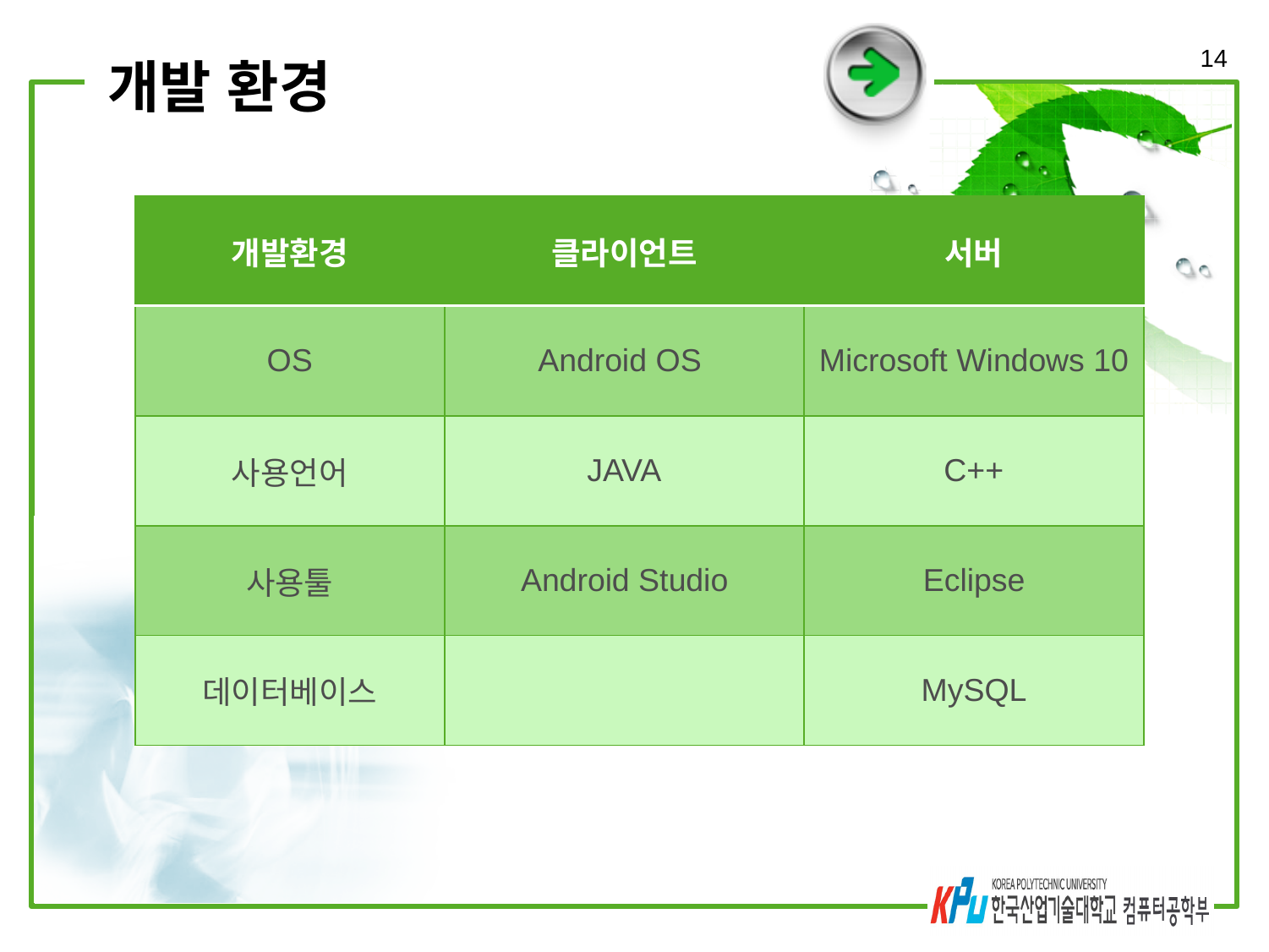

14
# 개발 환경
| 개발환경 | 클라이언트 | 서버 |
| --- | --- | --- |
| OS | Android OS | Microsoft Windows 10 |
| 사용언어 | JAVA | C++ |
| 사용툴 | Android Studio | Eclipse |
| 데이터베이스 |  | MySQL |